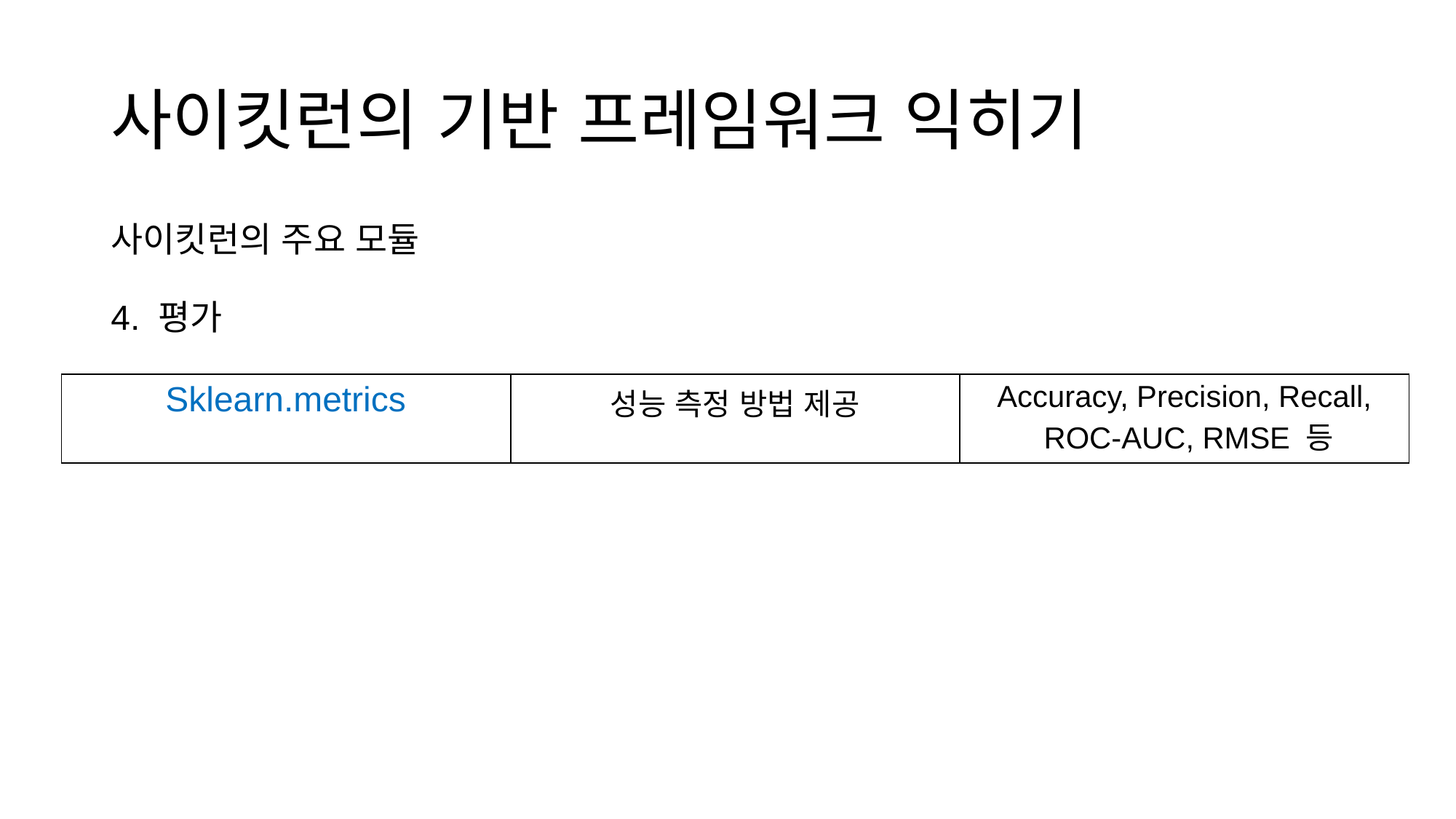

# 사이킷런의 기반 프레임워크 익히기
사이킷런의 주요 모듈
4. 평가
| Sklearn.metrics | 성능 측정 방법 제공 | Accuracy, Precision, Recall, ROC-AUC, RMSE 등 |
| --- | --- | --- |